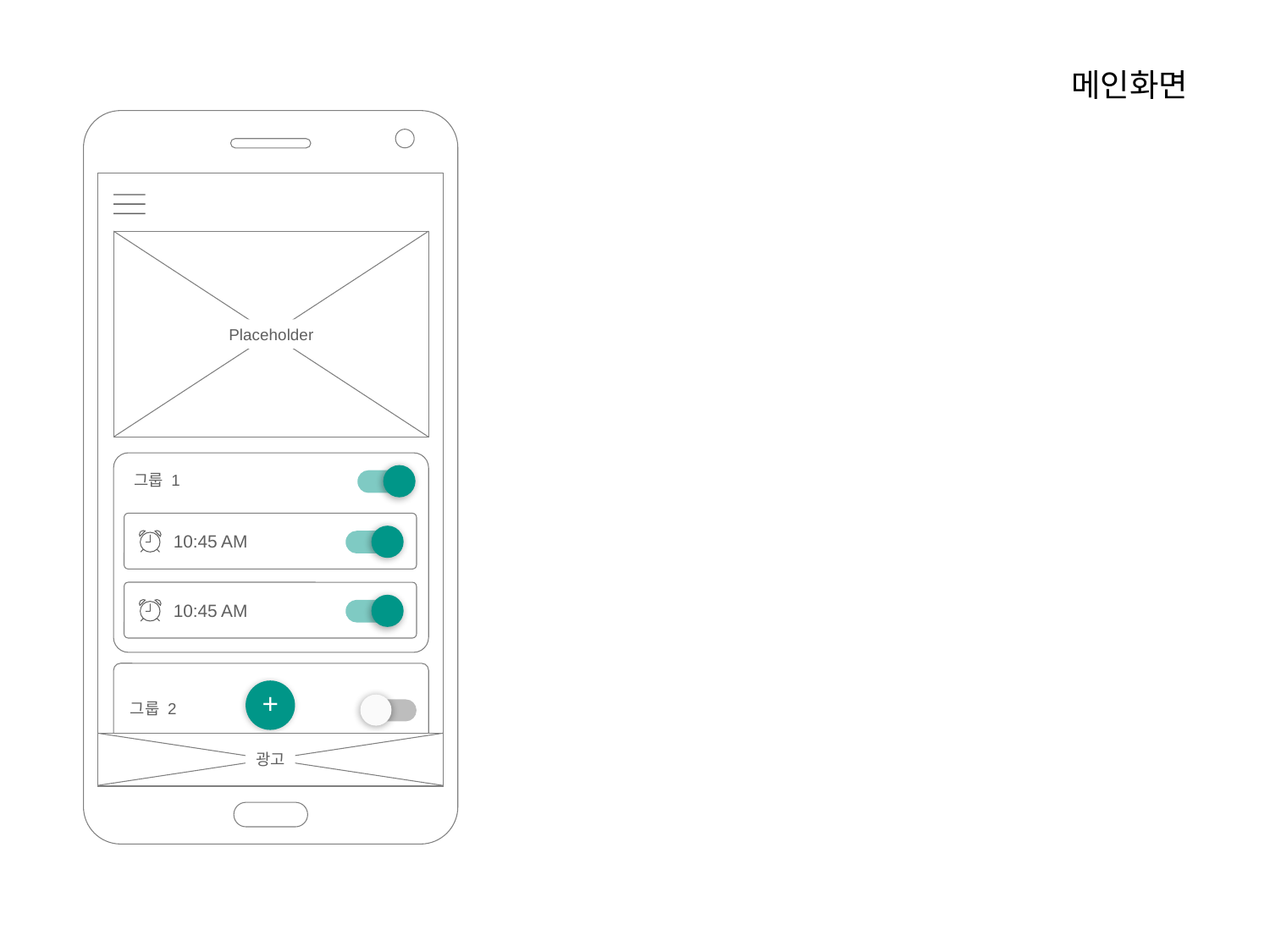

메인화면

Placeholder

그룹 1

10:45 AM

10:45 AM

그룹 2

+

광고